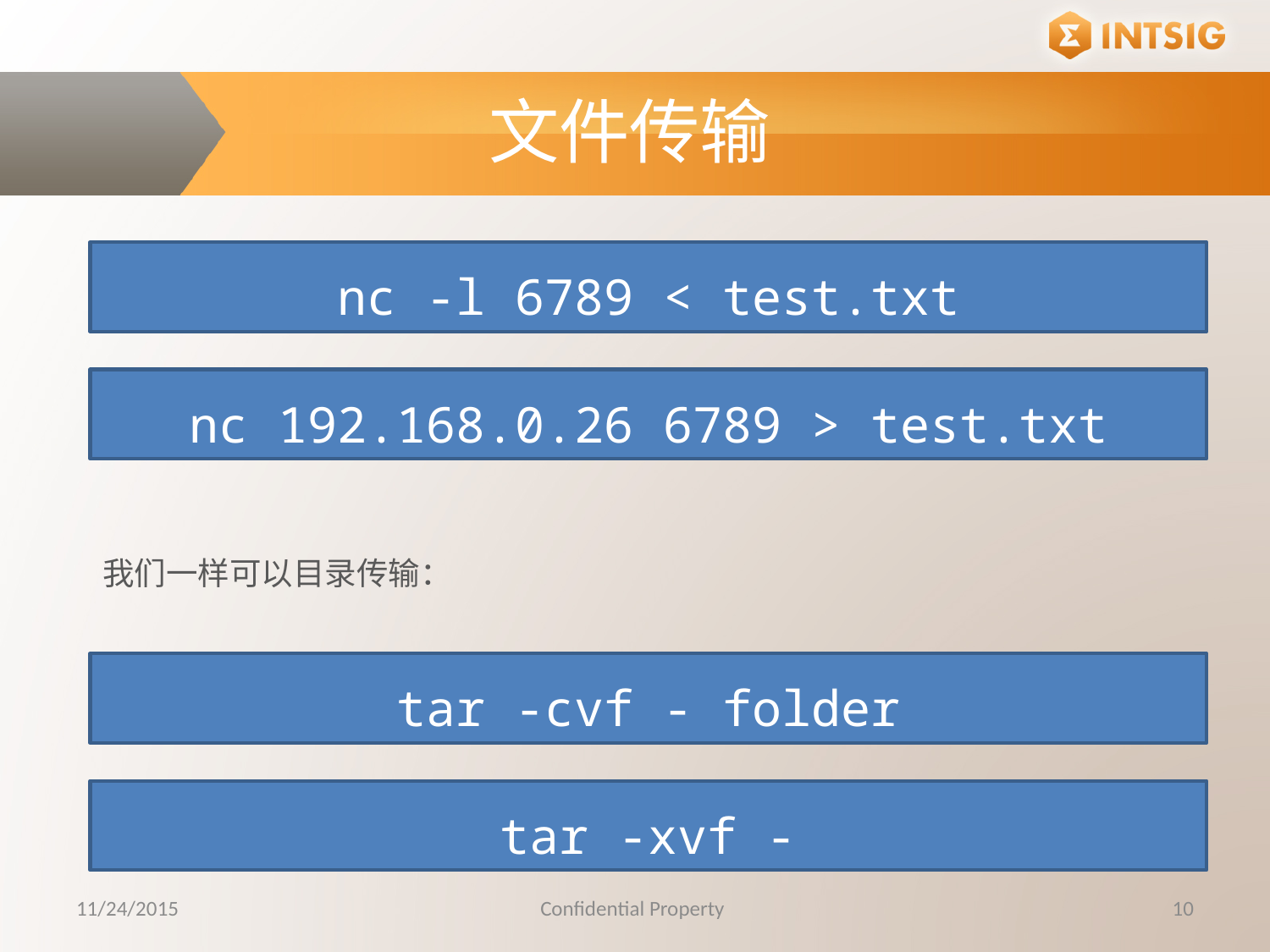

文件传输
nc -l 6789 < test.txt
nc 192.168.0.26 6789 > test.txt
我们一样可以目录传输：
tar -cvf - folder
tar -xvf -
11/24/2015
Confidential Property
10